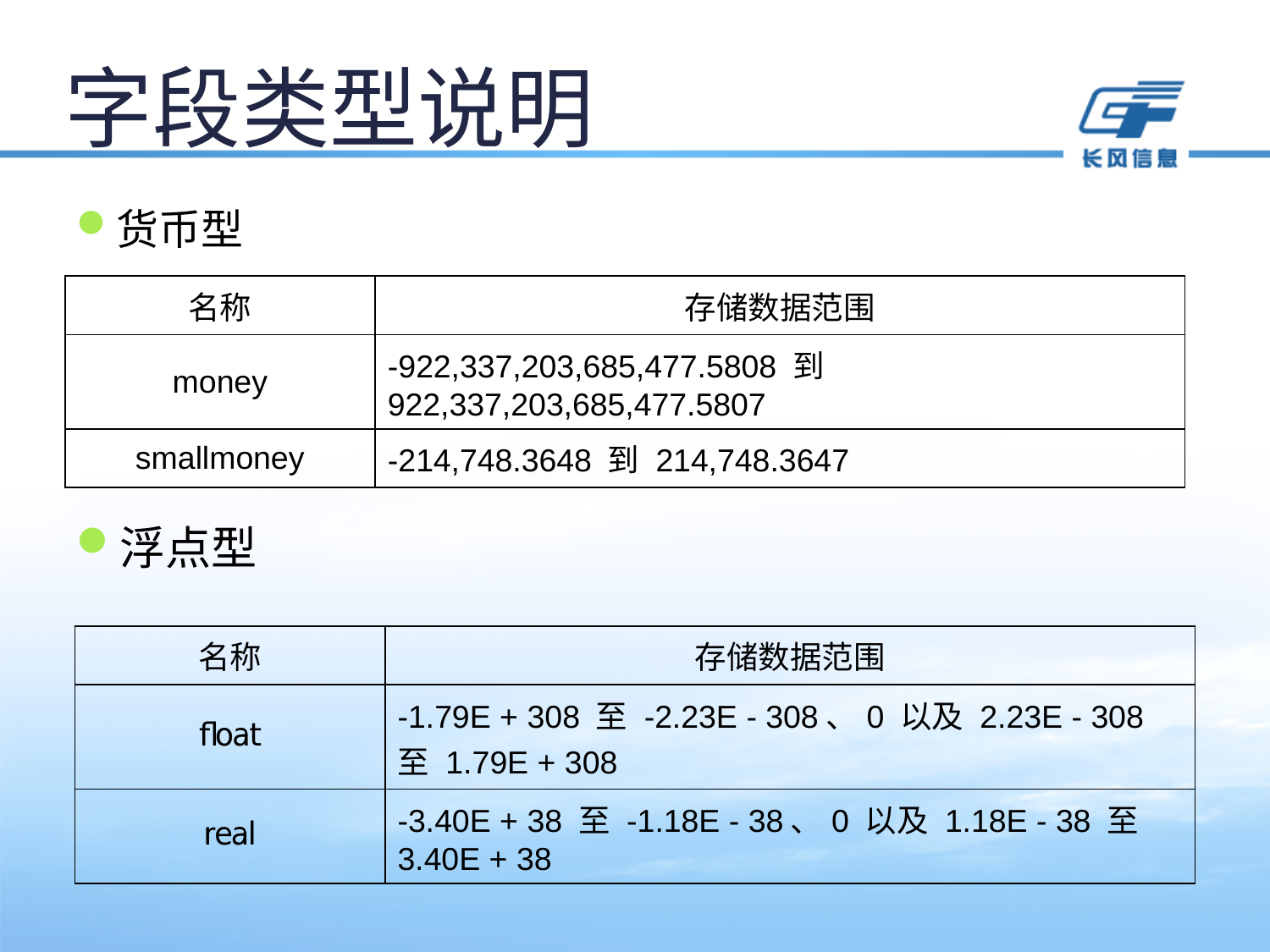

# 字段类型说明
货币型

浮点型
| 名称 | 存储数据范围 |
| --- | --- |
| money | -922,337,203,685,477.5808 到 922,337,203,685,477.5807 |
| smallmoney | -214,748.3648 到 214,748.3647 |
| 名称 | 存储数据范围 |
| --- | --- |
| float | -1.79E + 308 至 -2.23E - 308、0 以及 2.23E - 308 至 1.79E + 308 |
| real | -3.40E + 38 至 -1.18E - 38、0 以及 1.18E - 38 至 3.40E + 38 |